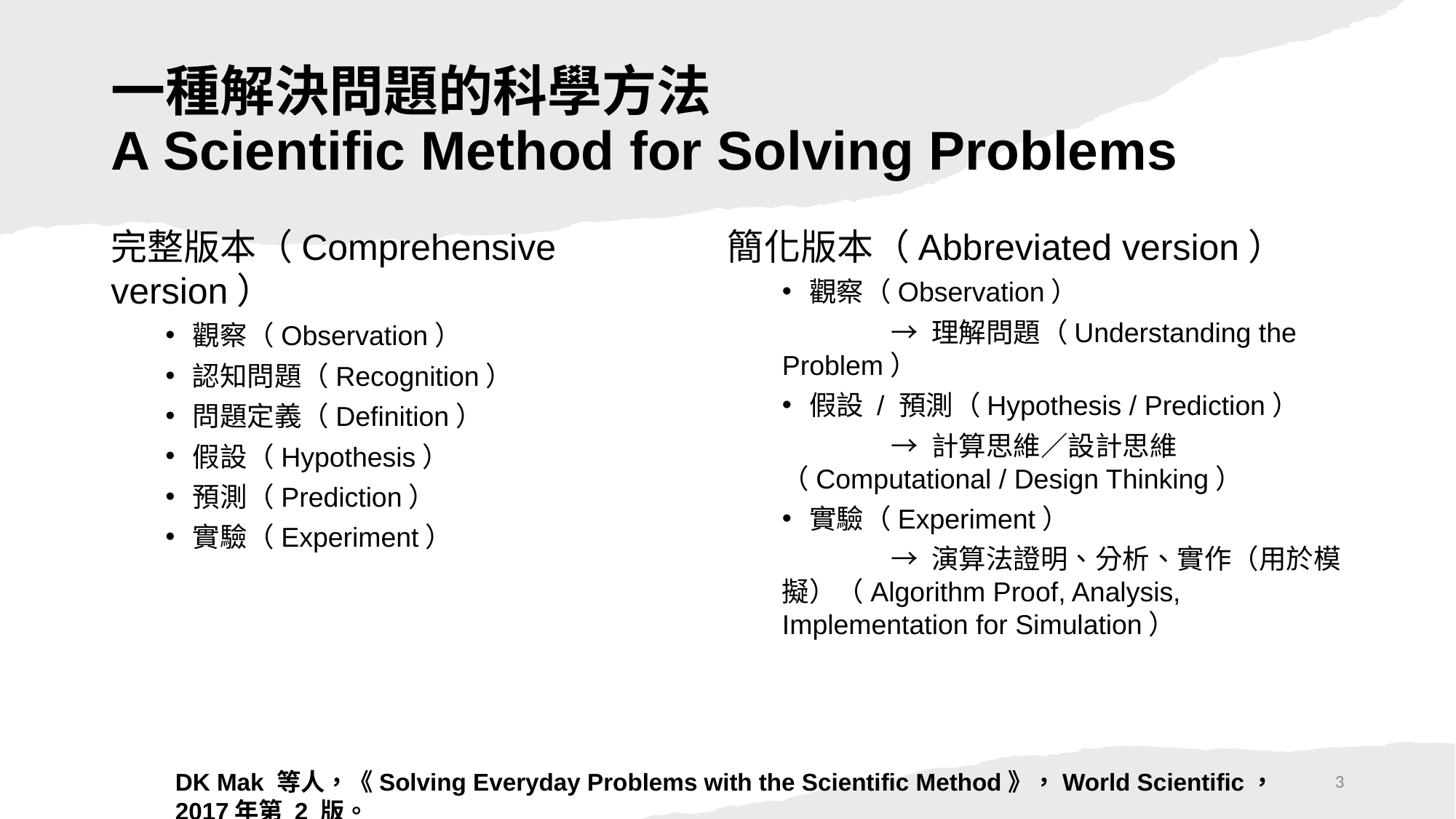

# 一種解決問題的科學方法 A Scientific Method for Solving Problems
完整版本（Comprehensive version）
觀察（Observation）
認知問題（Recognition）
問題定義（Definition）
假設（Hypothesis）
預測（Prediction）
實驗（Experiment）

簡化版本（Abbreviated version）
觀察（Observation）
	→ 理解問題（Understanding the Problem）
假設 / 預測（Hypothesis / Prediction）
	→ 計算思維／設計思維（Computational / Design Thinking）
實驗（Experiment）
	→ 演算法證明、分析、實作（用於模擬）（Algorithm Proof, Analysis, Implementation for Simulation）

3
DK Mak 等人，《Solving Everyday Problems with the Scientific Method》，World Scientific，2017年第 2 版。